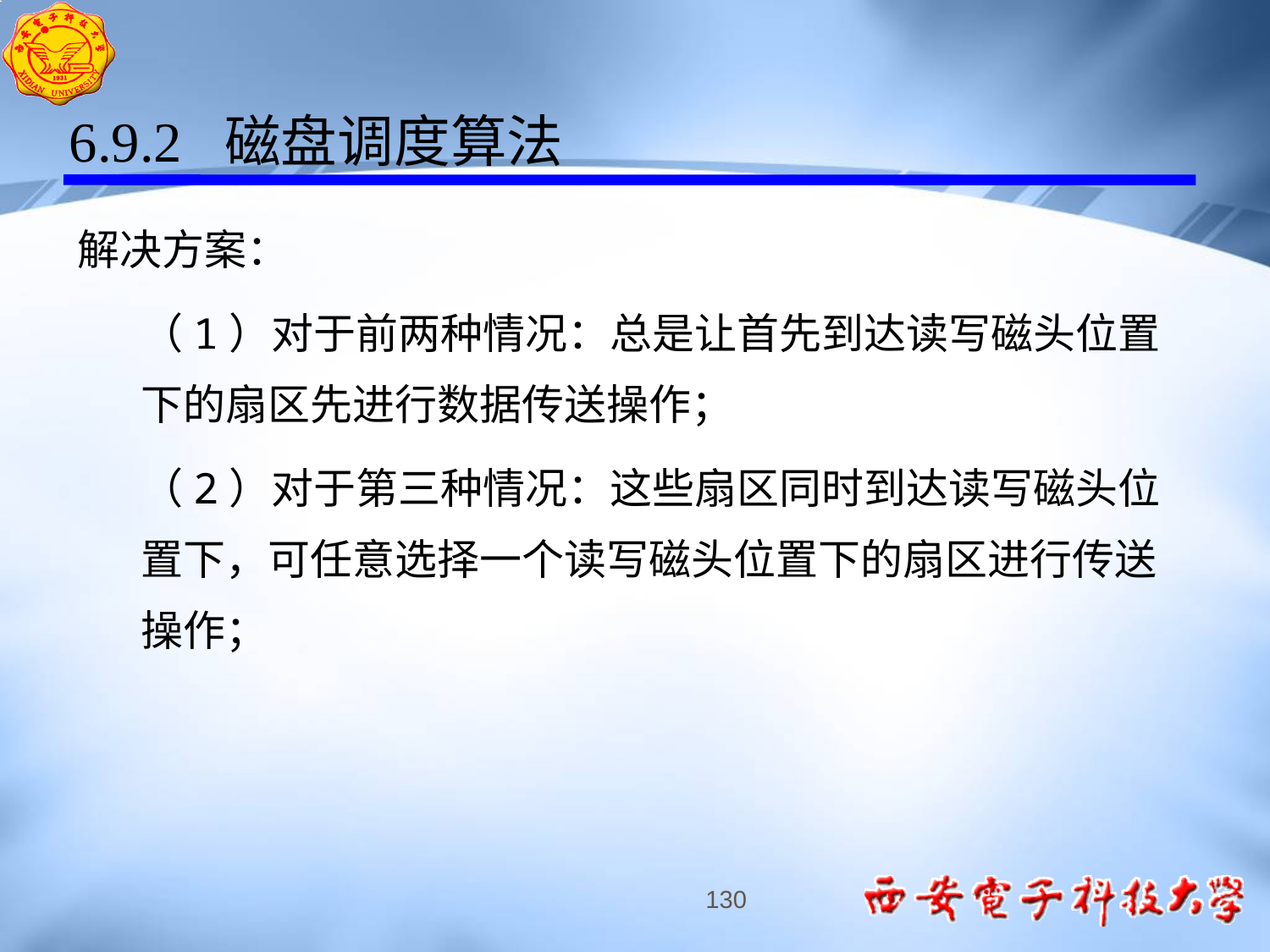

6.9.2  磁盘调度算法
解决方案：
（1）对于前两种情况：总是让首先到达读写磁头位置下的扇区先进行数据传送操作；
（2）对于第三种情况：这些扇区同时到达读写磁头位置下，可任意选择一个读写磁头位置下的扇区进行传送操作；

130